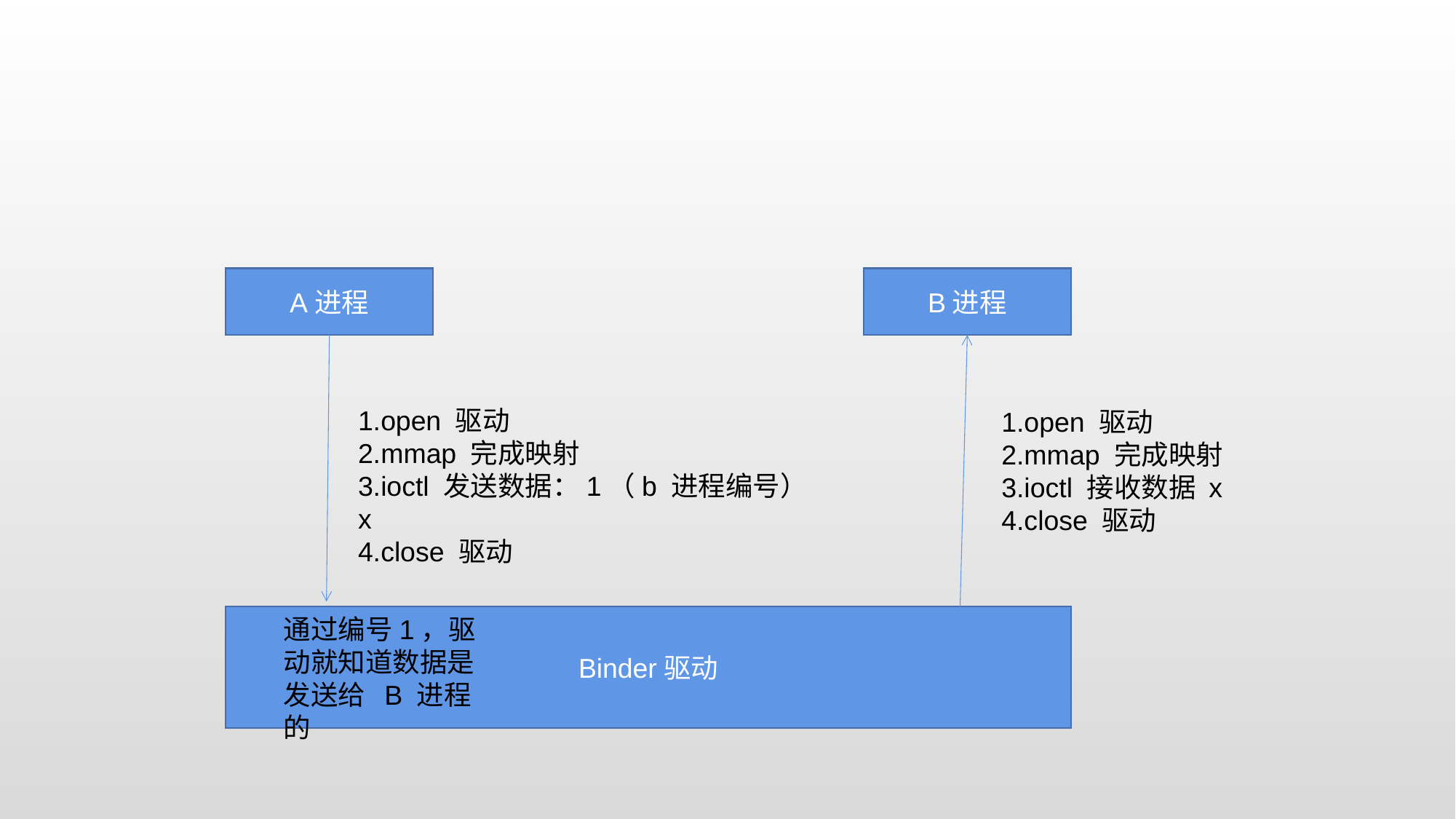

A进程
B进程
1.open 驱动
2.mmap 完成映射
3.ioctl 发送数据：1（b 进程编号）  x
4.close 驱动
1.open 驱动
2.mmap 完成映射
3.ioctl 接收数据 x
4.close 驱动
Binder驱动
通过编号1，驱动就知道数据是发送给  B 进程的